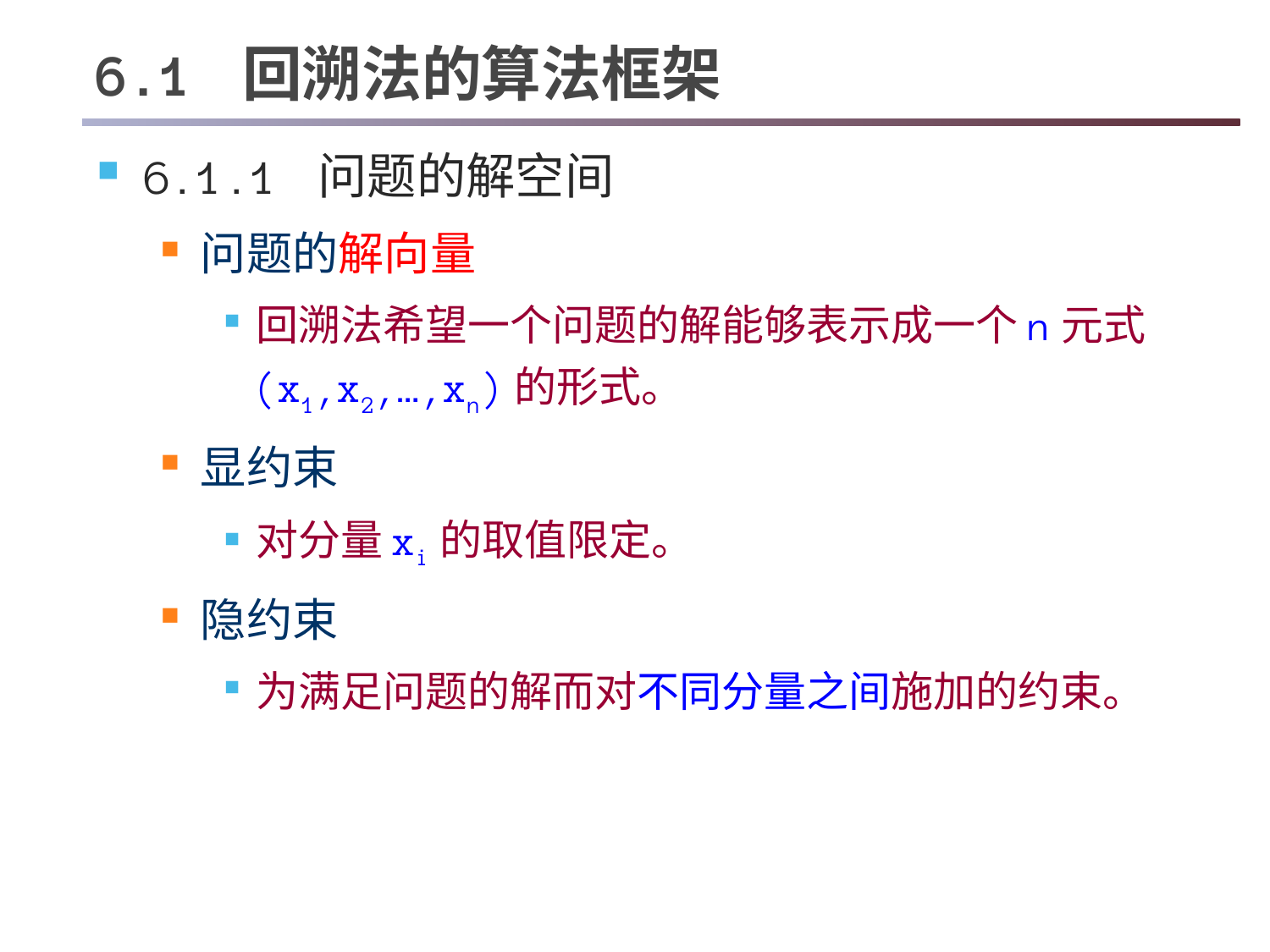

# 6.1 回溯法的算法框架
6.1.1 问题的解空间
问题的解向量
回溯法希望一个问题的解能够表示成一个n元式(x1,x2,…,xn)的形式。
显约束
对分量xi的取值限定。
隐约束
为满足问题的解而对不同分量之间施加的约束。